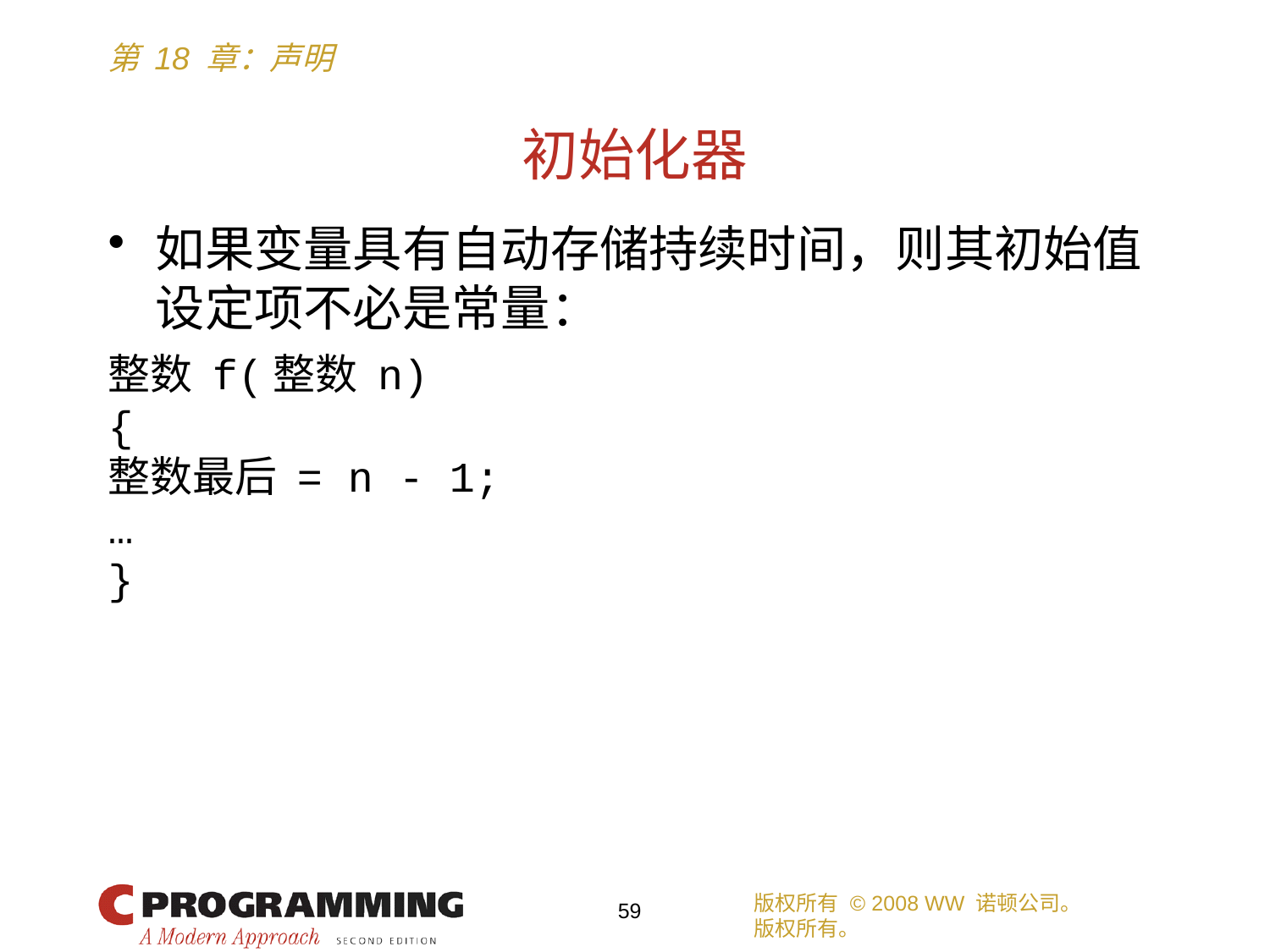

# 初始化器
如果变量具有自动存储持续时间，则其初始值设定项不必是常量：
整数 f(整数 n)
{
整数最后 = n - 1;
…
}
版权所有 © 2008 WW 诺顿公司。
版权所有。
59